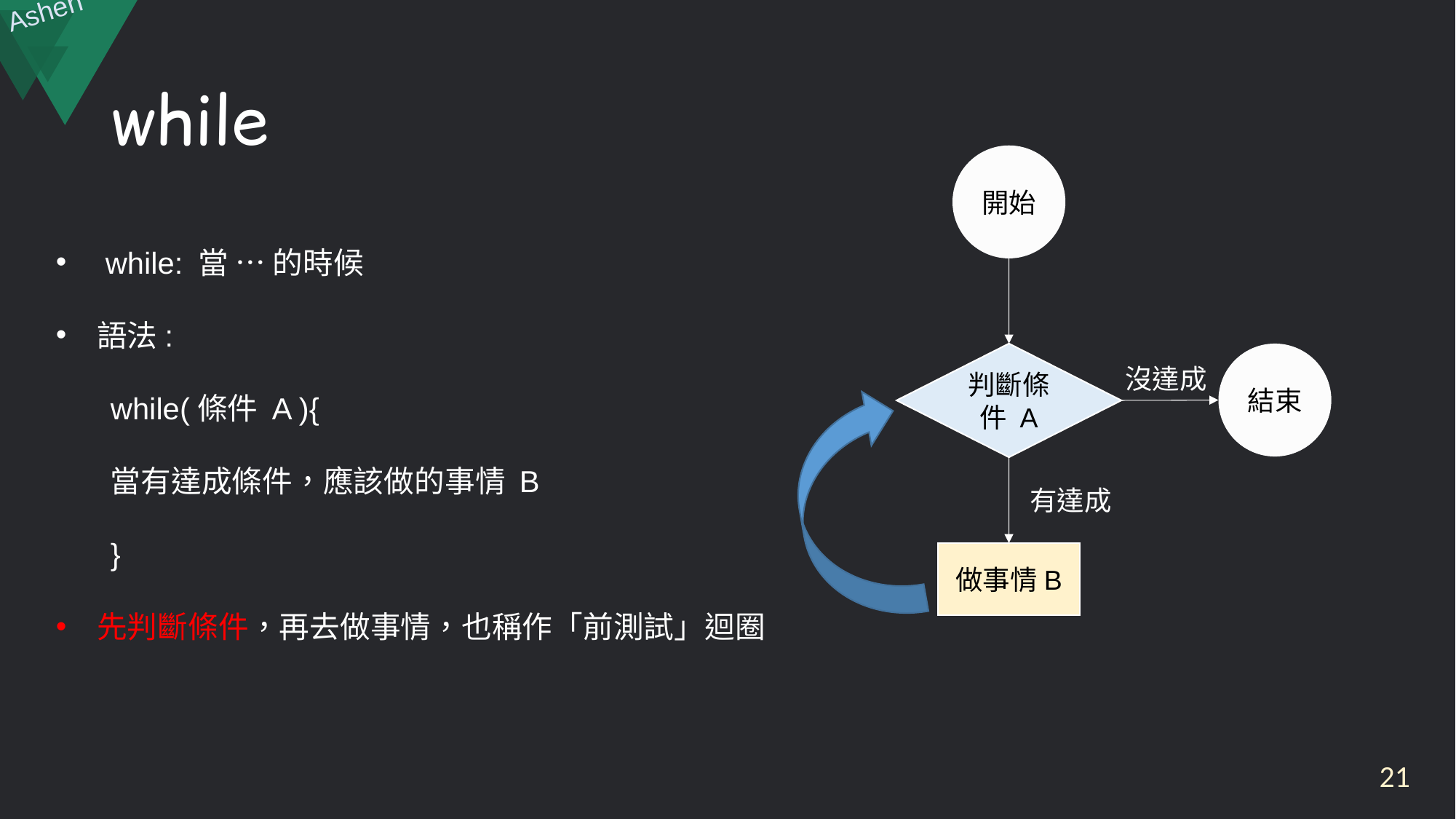

# while
開始
 while: 當 … 的時候
語法:
while(條件 A ){
當有達成條件，應該做的事情 B
}
先判斷條件，再去做事情，也稱作「前測試」迴圈
結束
判斷條件 A
沒達成

有達成
做事情B
21